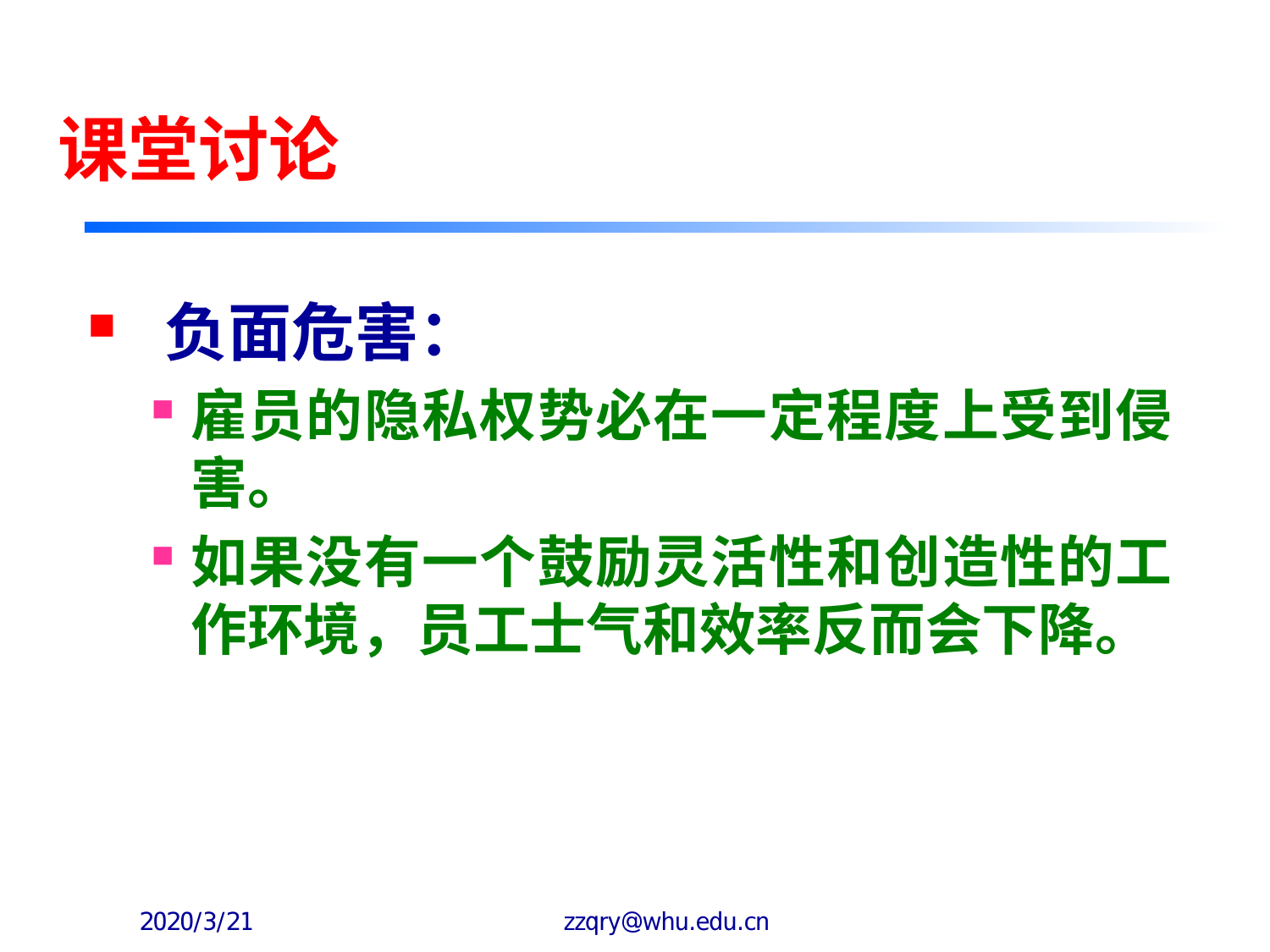

# 课堂讨论
 负面危害：
雇员的隐私权势必在一定程度上受到侵害。
如果没有一个鼓励灵活性和创造性的工作环境，员工士气和效率反而会下降。
2020/3/21
zzqry@whu.edu.cn